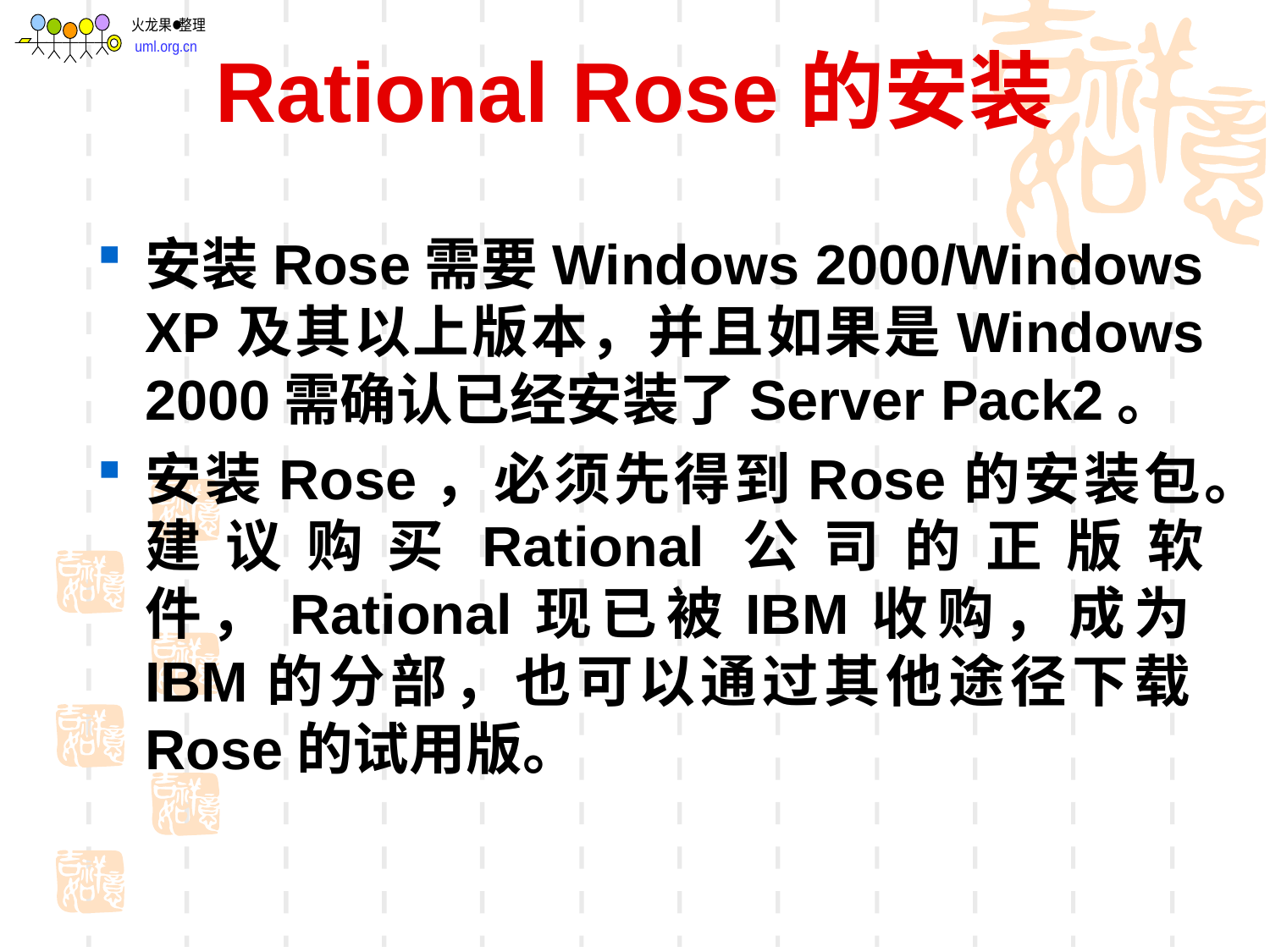

# Rational Rose的安装
安装Rose需要Windows 2000/Windows XP及其以上版本，并且如果是Windows 2000需确认已经安装了Server Pack2。
安装Rose，必须先得到Rose的安装包。建议购买Rational公司的正版软件，Rational现已被IBM收购，成为IBM的分部，也可以通过其他途径下载Rose的试用版。